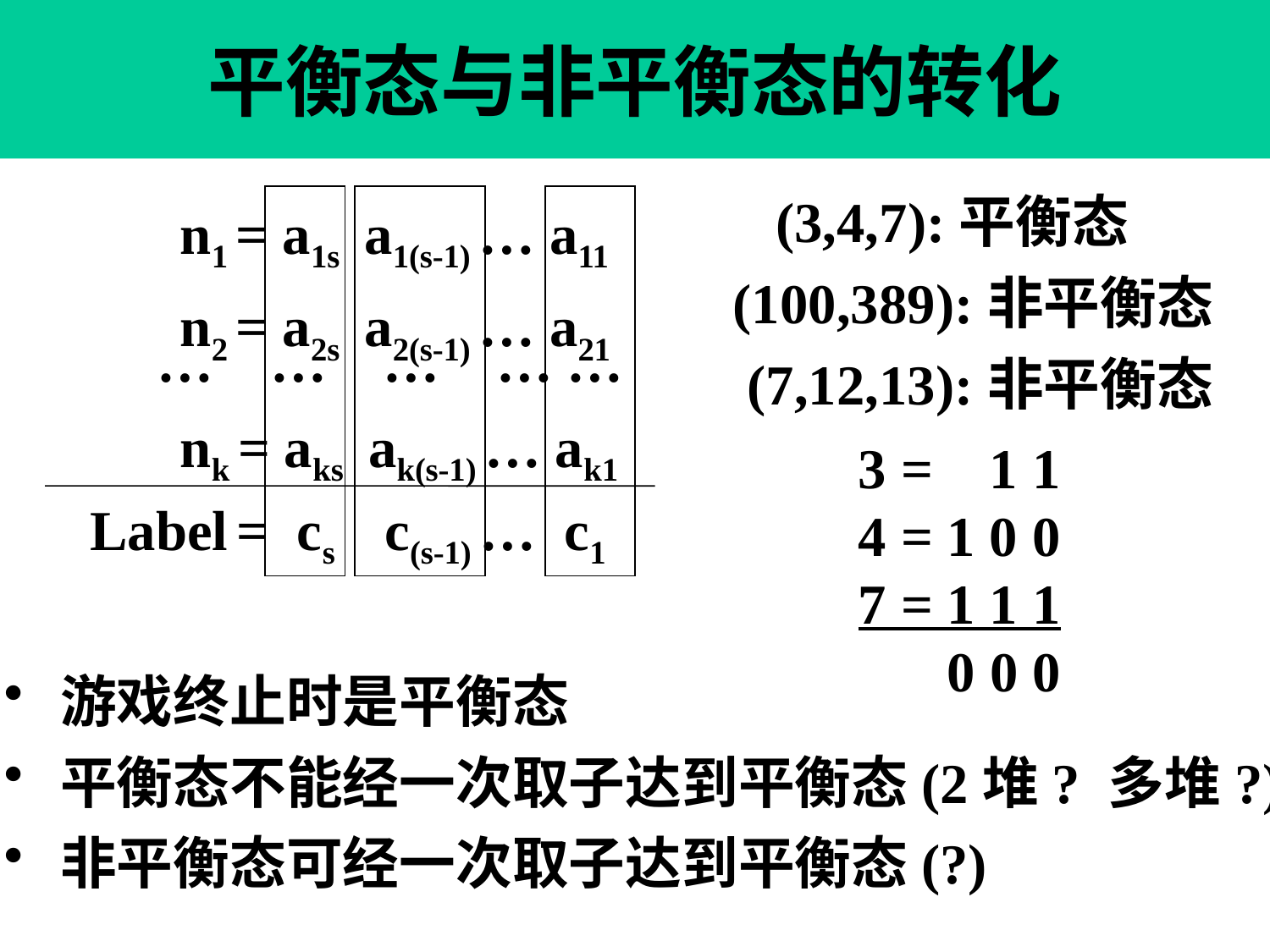

# 平衡态与非平衡态的转化
   (3,4,7):平衡态
(100,389):非平衡态
 (7,12,13):非平衡态
n1 = a1s   a1(s-1) … a11
n2 = a2s   a2(s-1) … a21
nk = aks   ak(s-1) … ak1

…    …    …    … …
Label =  cs      c(s-1) …  c1

3 =    1 1
4 = 1 0 0
7 = 1 1 1
 0 0 0
 游戏终止时是平衡态
 平衡态不能经一次取子达到平衡态(2堆? 多堆?)
 非平衡态可经一次取子达到平衡态(?)